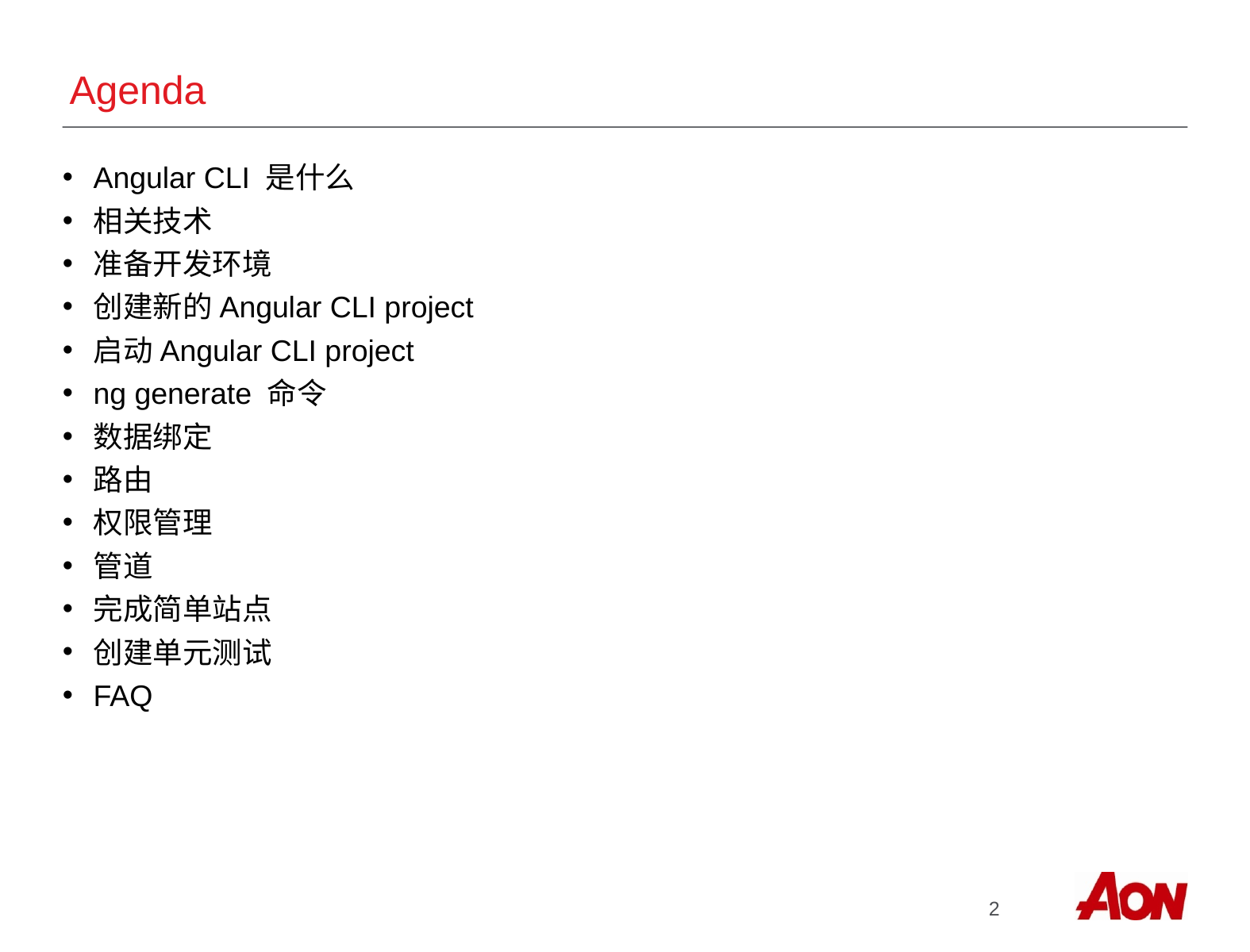

# Agenda
Angular CLI 是什么
相关技术
准备开发环境
创建新的Angular CLI project
启动Angular CLI project
ng generate 命令
数据绑定
路由
权限管理
管道
完成简单站点
创建单元测试
FAQ

2